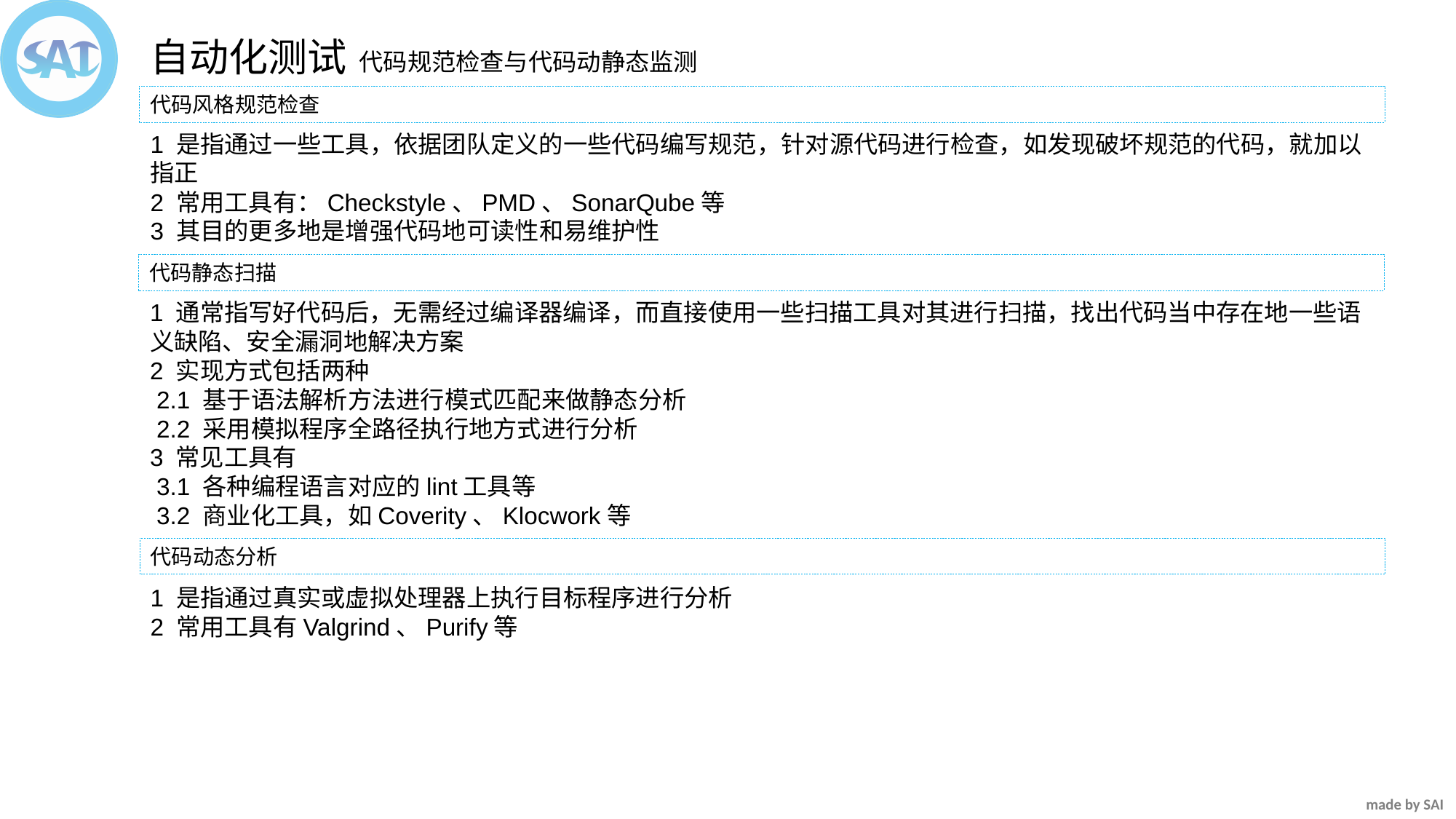

自动化测试
代码规范检查与代码动静态监测
代码风格规范检查
1 是指通过一些工具，依据团队定义的一些代码编写规范，针对源代码进行检查，如发现破坏规范的代码，就加以指正
2 常用工具有：Checkstyle、PMD、SonarQube等
3 其目的更多地是增强代码地可读性和易维护性
代码静态扫描
1 通常指写好代码后，无需经过编译器编译，而直接使用一些扫描工具对其进行扫描，找出代码当中存在地一些语义缺陷、安全漏洞地解决方案
2 实现方式包括两种
 2.1 基于语法解析方法进行模式匹配来做静态分析
 2.2 采用模拟程序全路径执行地方式进行分析
3 常见工具有
 3.1 各种编程语言对应的lint工具等
 3.2 商业化工具，如Coverity、Klocwork等
代码动态分析
1 是指通过真实或虚拟处理器上执行目标程序进行分析
2 常用工具有Valgrind、Purify等